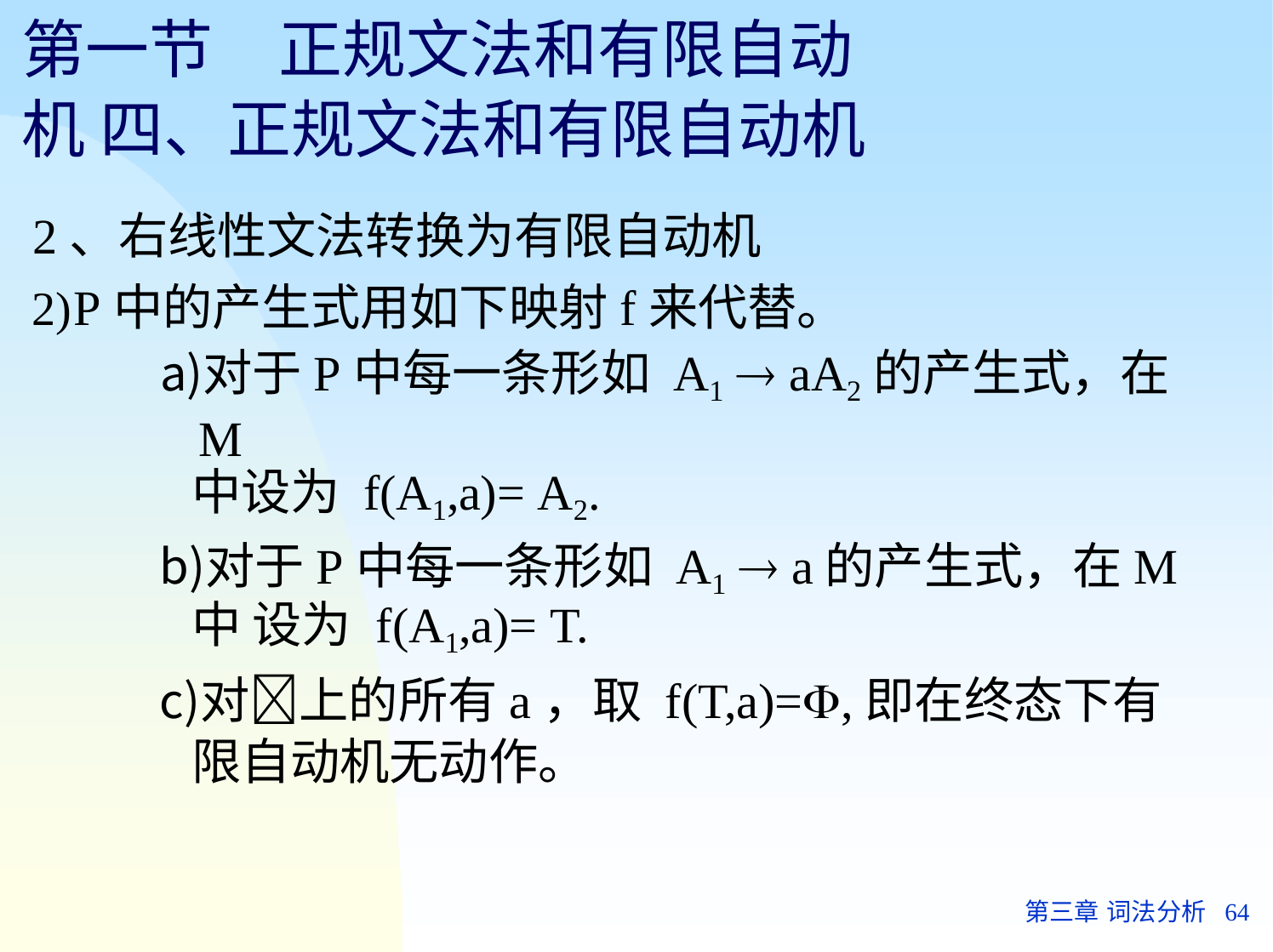

# 第一节	正规文法和有限自动机 四、正规文法和有限自动机
2、右线性文法转换为有限自动机
P中的产生式用如下映射f来代替。
对于P中每一条形如 A1 → aA2的产生式，在M
中设为 f(A1,a)= A2.
对于P中每一条形如 A1 → a的产生式，在M中 设为f(A1,a)= T.
对Σ上的所有a，取 f(T,a)=Φ,即在终态下有限自动机无动作。
第三章 词法分析	64